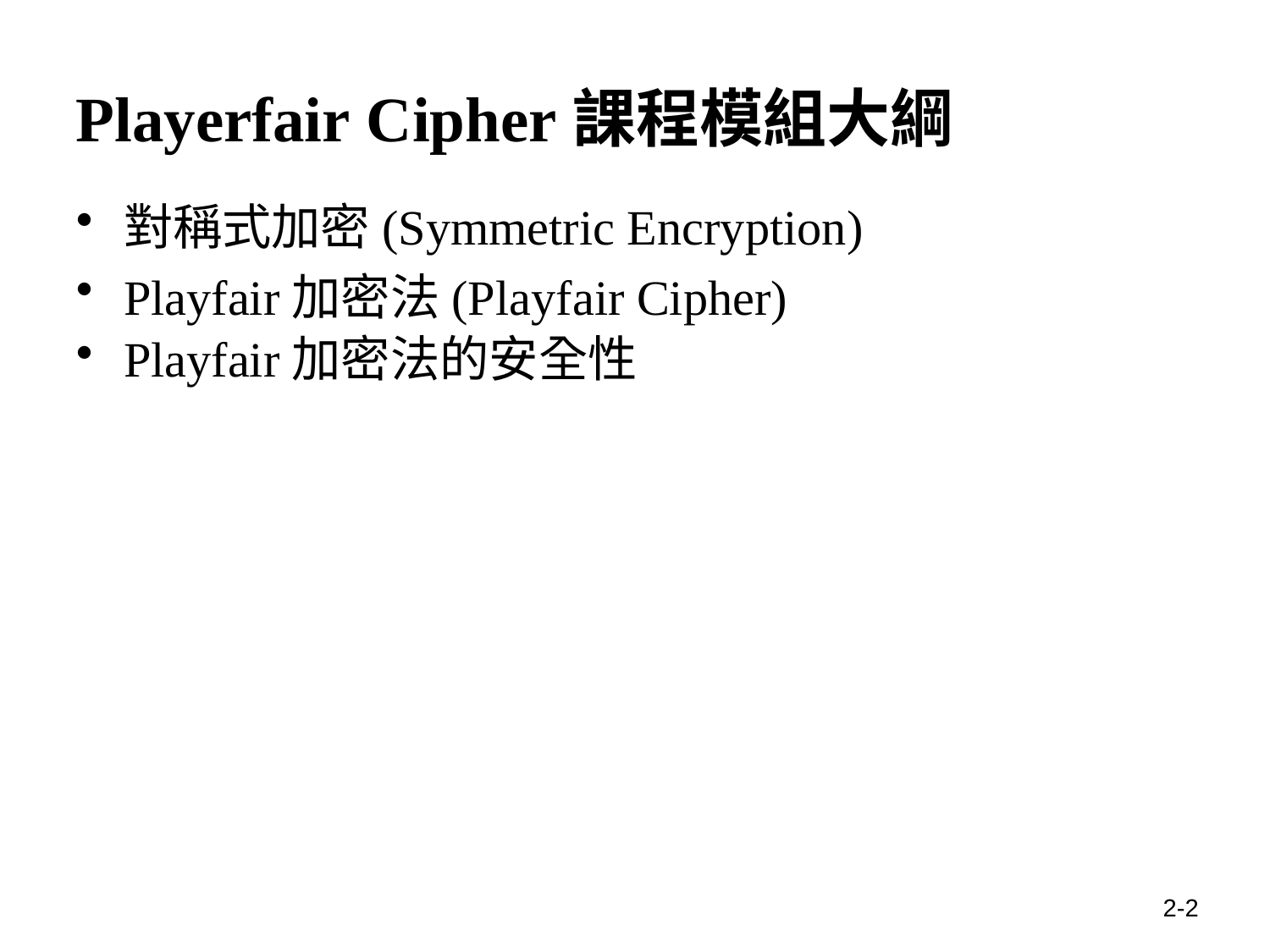

Playerfair Cipher課程模組大綱
對稱式加密(Symmetric Encryption)
Playfair加密法(Playfair Cipher)
Playfair加密法的安全性
2-2